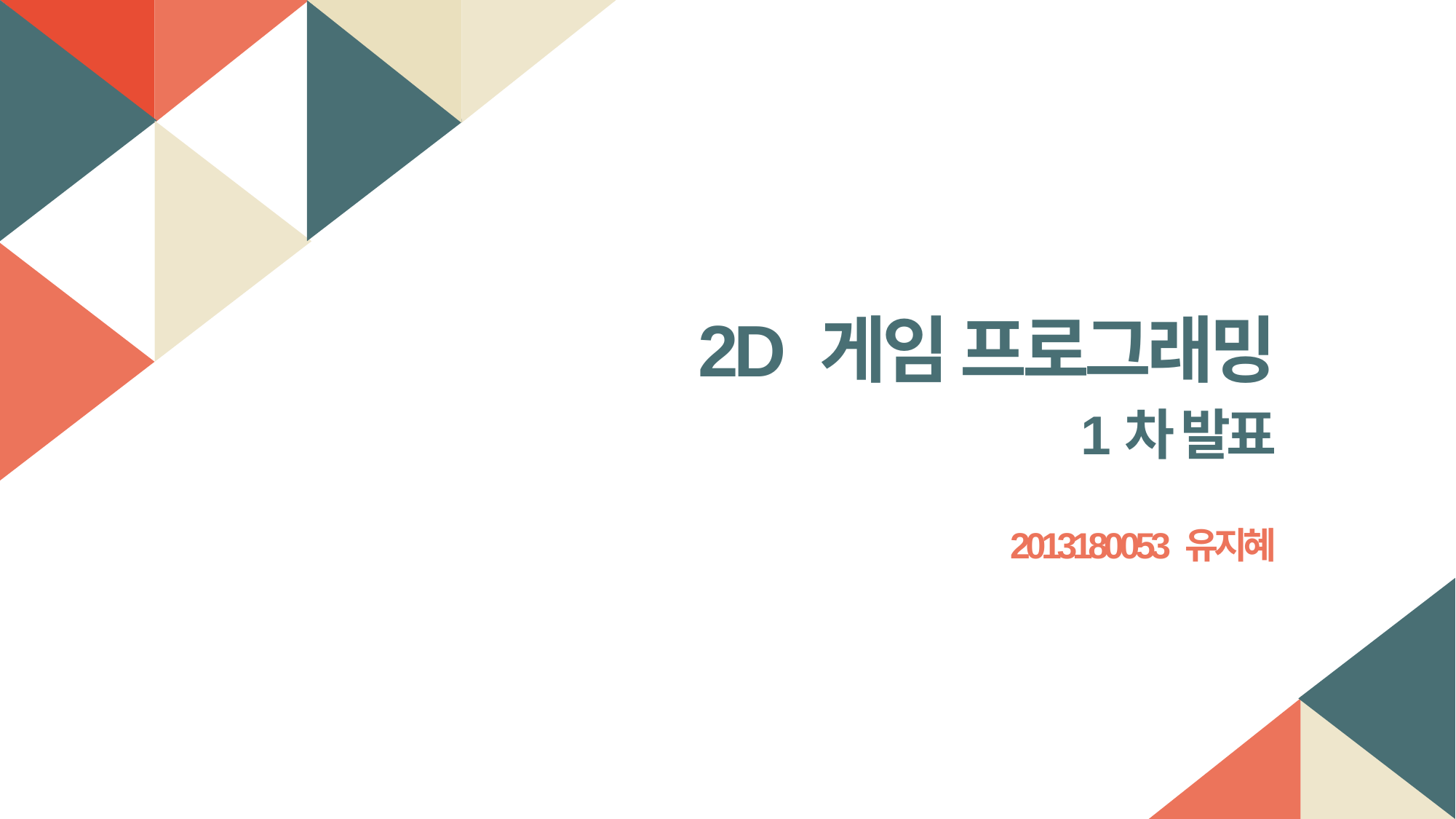

2D 게임 프로그래밍
1차 발표
2013180053 유지혜